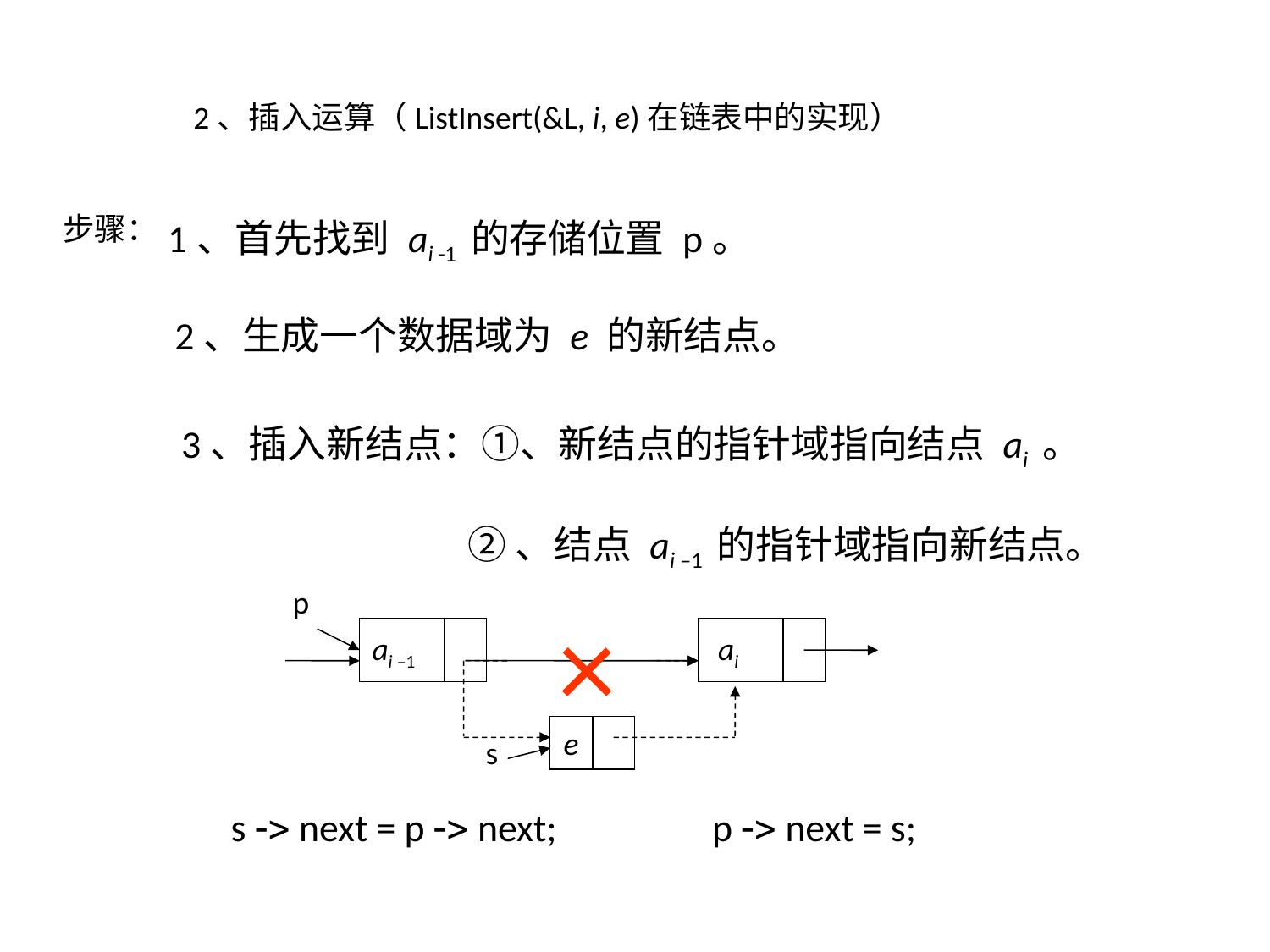

2、插入运算（ListInsert(&L, i, e)在链表中的实现）
1、首先找到 ai -1 的存储位置 p。
步骤：
2、生成一个数据域为 e 的新结点。
3、插入新结点：①、新结点的指针域指向结点 ai 。
                                 ②、结点 ai –1 的指针域指向新结点。
p

×
ai –1

 ai

e

s

s −> next = p −> next;
p −> next = s;